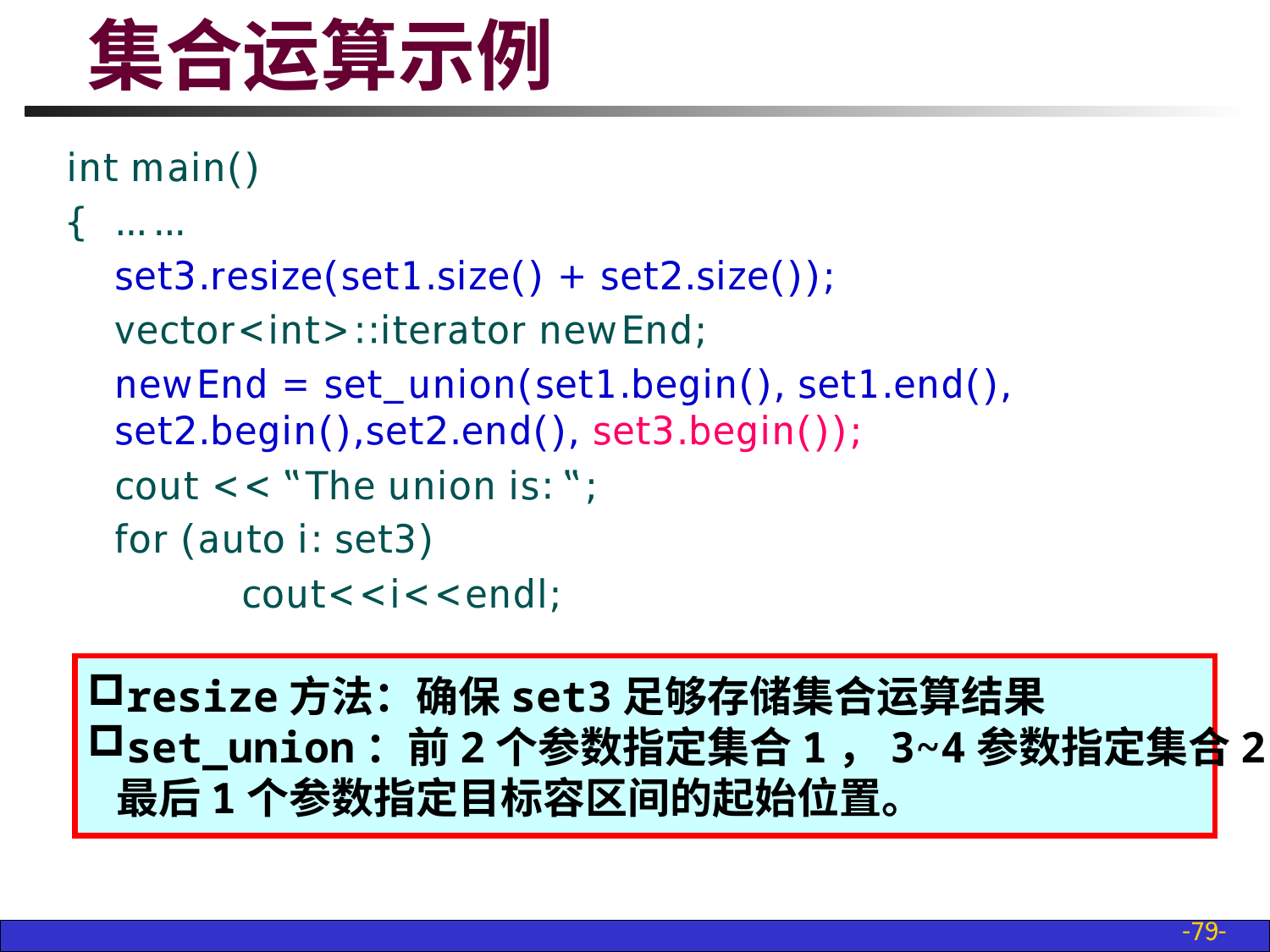

# 集合运算示例
int main()
{	……
	set3.resize(set1.size() + set2.size());
	vector<int>::iterator newEnd;
	newEnd = set_union(set1.begin(), set1.end(), 	set2.begin(),set2.end(), set3.begin());
	cout << “The union is: “;
	for (auto i: set3)
		cout<<i<<endl;
resize方法：确保set3足够存储集合运算结果
set_union：前2个参数指定集合1，3~4参数指定集合2，
  最后1个参数指定目标容区间的起始位置。
-79-